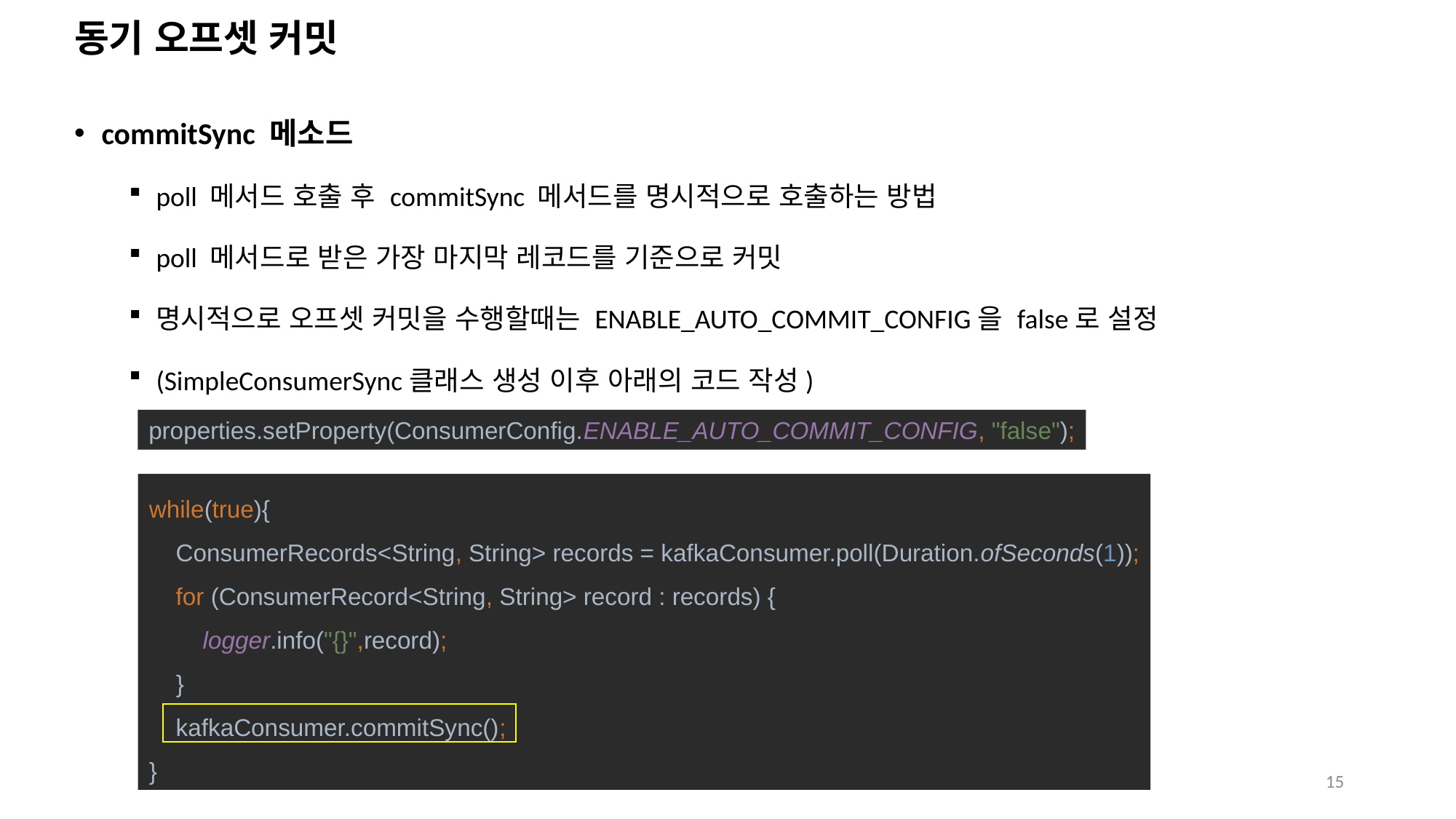

# 동기 오프셋 커밋
commitSync 메소드
poll 메서드 호출 후 commitSync 메서드를 명시적으로 호출하는 방법
poll 메서드로 받은 가장 마지막 레코드를 기준으로 커밋
명시적으로 오프셋 커밋을 수행할때는 ENABLE_AUTO_COMMIT_CONFIG을 false로 설정
(SimpleConsumerSync클래스 생성 이후 아래의 코드 작성)

properties.setProperty(ConsumerConfig.ENABLE_AUTO_COMMIT_CONFIG, "false");
while(true){
    ConsumerRecords<String, String> records = kafkaConsumer.poll(Duration.ofSeconds(1));
    for (ConsumerRecord<String, String> record : records) {
        logger.info("{}",record);
    }
    kafkaConsumer.commitSync();
}

15